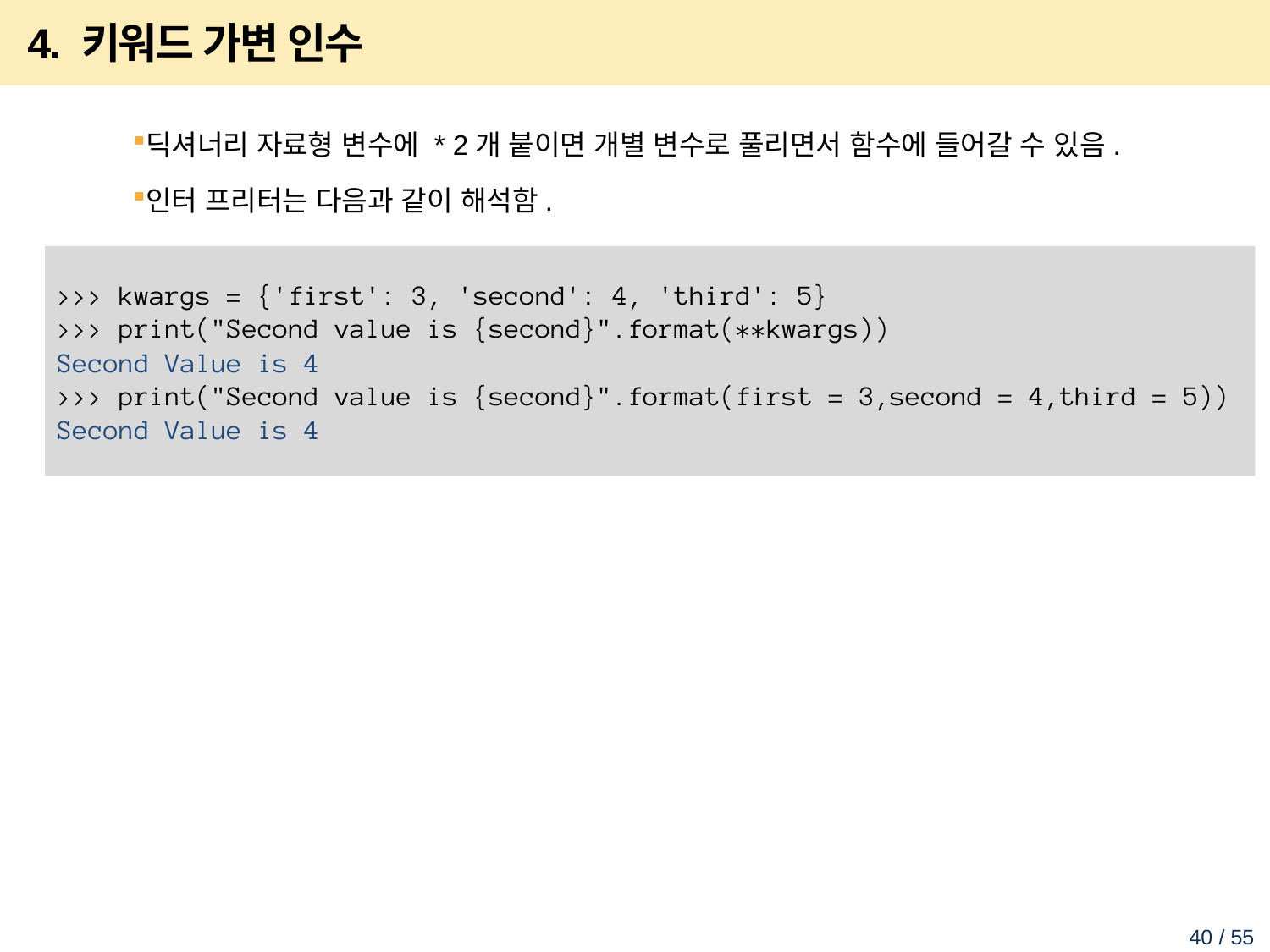

# 4. 키워드 가변 인수
딕셔너리 자료형 변수에 * 2개 붙이면 개별 변수로 풀리면서 함수에 들어갈 수 있음.
인터 프리터는 다음과 같이 해석함.
>>> kwargs = {'first': 3, 'second': 4, 'third': 5}
>>> print("Second value is {second}".format(**kwargs))
Second Value is 4
>>> print("Second value is {second}".format(first = 3,second = 4,third = 5))
Second Value is 4